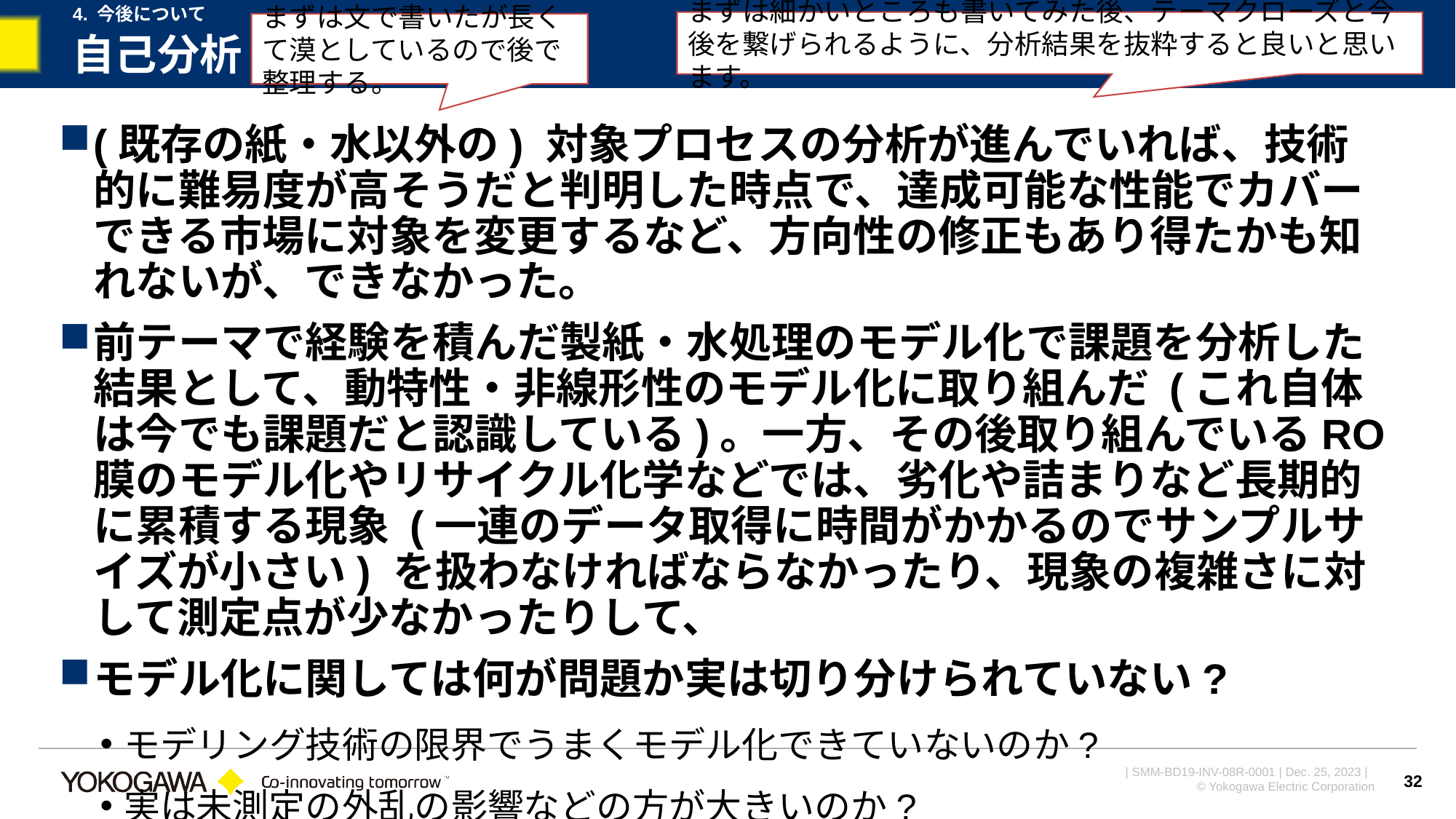

4. 今後について
まずは細かいところも書いてみた後、テーマクローズと今後を繋げられるように、分析結果を抜粋すると良いと思います。
まずは文で書いたが長くて漠としているので後で整理する。
# 自己分析
(既存の紙・水以外の) 対象プロセスの分析が進んでいれば、技術的に難易度が高そうだと判明した時点で、達成可能な性能でカバーできる市場に対象を変更するなど、方向性の修正もあり得たかも知れないが、できなかった。
前テーマで経験を積んだ製紙・水処理のモデル化で課題を分析した結果として、動特性・非線形性のモデル化に取り組んだ (これ自体は今でも課題だと認識している)。一方、その後取り組んでいるRO膜のモデル化やリサイクル化学などでは、劣化や詰まりなど長期的に累積する現象 (一連のデータ取得に時間がかかるのでサンプルサイズが小さい) を扱わなければならなかったり、現象の複雑さに対して測定点が少なかったりして、
モデル化に関しては何が問題か実は切り分けられていない?
モデリング技術の限界でうまくモデル化できていないのか?
実は未測定の外乱の影響などの方が大きいのか?
32